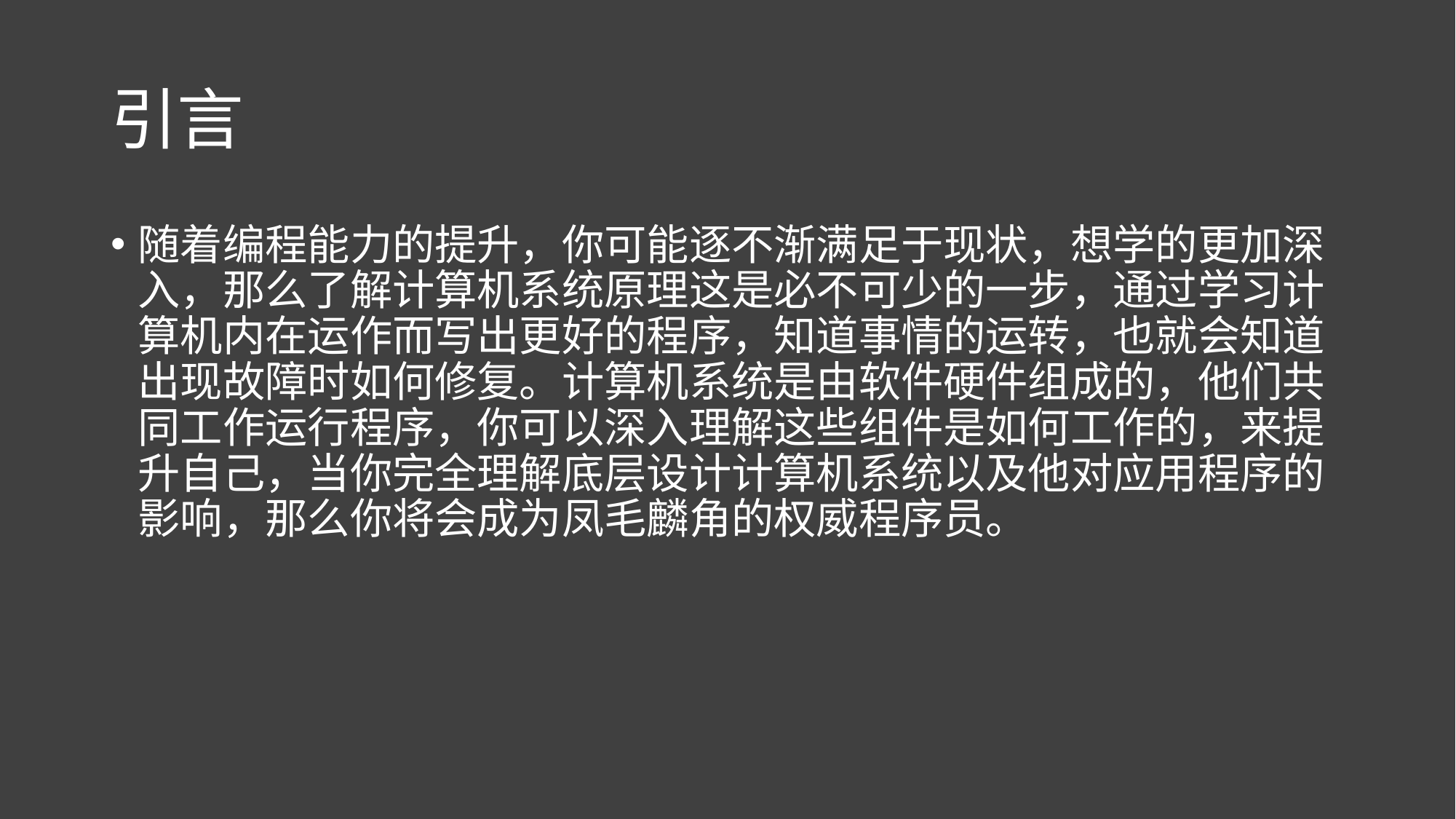

引言
随着编程能力的提升，你可能逐不渐满足于现状，想学的更加深入，那么了解计算机系统原理这是必不可少的一步，通过学习计算机内在运作而写出更好的程序，知道事情的运转，也就会知道出现故障时如何修复。计算机系统是由软件硬件组成的，他们共同工作运行程序，你可以深入理解这些组件是如何工作的，来提升自己，当你完全理解底层设计计算机系统以及他对应用程序的影响，那么你将会成为凤毛麟角的权威程序员。